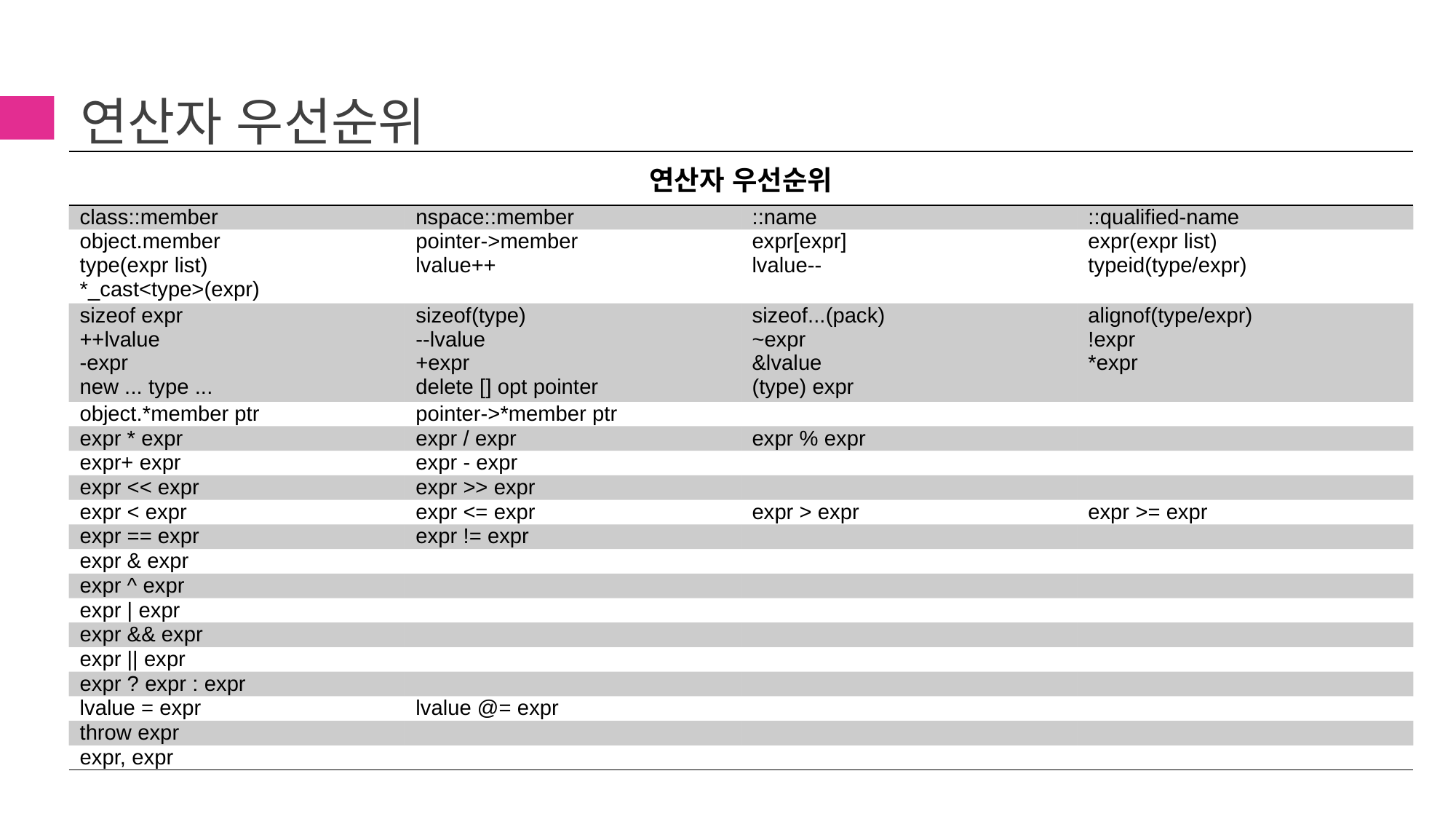

# 연산자 우선순위
| 연산자 우선순위 |  |  |  |
| --- | --- | --- | --- |
| class::member | nspace::member | ::name | ::qualified-name |
| object.member type(expr list) \*\_cast<type>(expr) | pointer->member lvalue++ | expr[expr] lvalue-- | expr(expr list) typeid(type/expr) |
| sizeof expr ++lvalue -expr new ... type ... | sizeof(type) --lvalue +expr delete [] opt pointer | sizeof...(pack) ~expr &lvalue (type) expr | alignof(type/expr) !expr \*expr |
| object.\*member ptr | pointer->\*member ptr |  |  |
| expr \* expr | expr / expr | expr % expr |  |
| expr+ expr | expr - expr |  |  |
| expr << expr | expr >> expr |  |  |
| expr < expr | expr <= expr | expr > expr | expr >= expr |
| expr == expr | expr != expr |  |  |
| expr & expr |  |  |  |
| expr ^ expr |  |  |  |
| expr | expr |  |  |  |
| expr && expr |  |  |  |
| expr || expr |  |  |  |
| expr ? expr : expr |  |  |  |
| lvalue = expr | lvalue @= expr |  |  |
| throw expr |  |  |  |
| expr, expr |  |  |  |